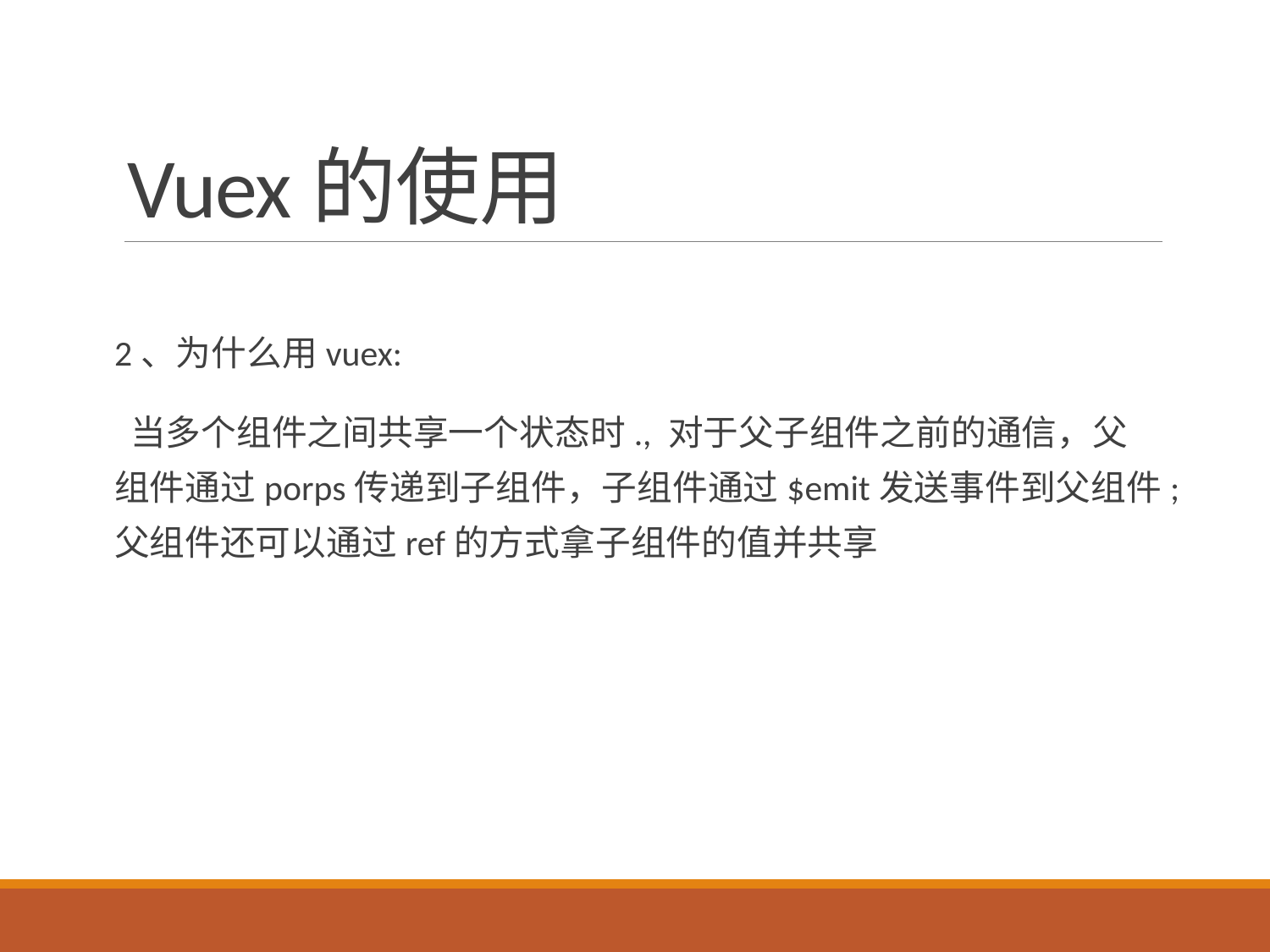

# Vuex的使用
2、为什么用vuex:
 当多个组件之间共享一个状态时., 对于父子组件之前的通信，父组件通过porps传递到子组件，子组件通过$emit发送事件到父组件;父组件还可以通过ref的方式拿子组件的值并共享